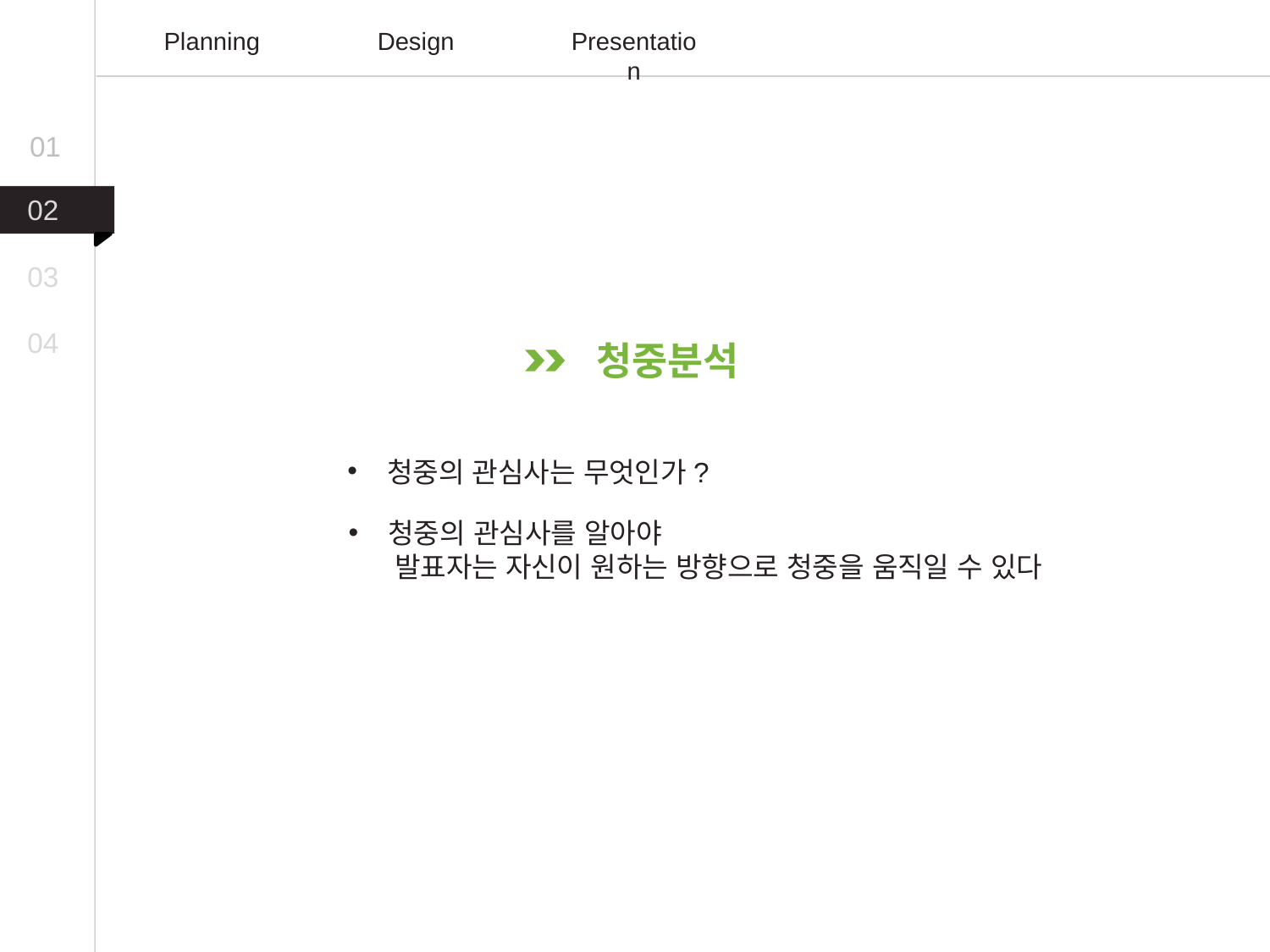

Planning
Design
Presentation
01

02

03
04
청중분석

청중의 관심사는 무엇인가?
청중의 관심사를 알아야
     발표자는 자신이 원하는 방향으로 청중을 움직일 수 있다